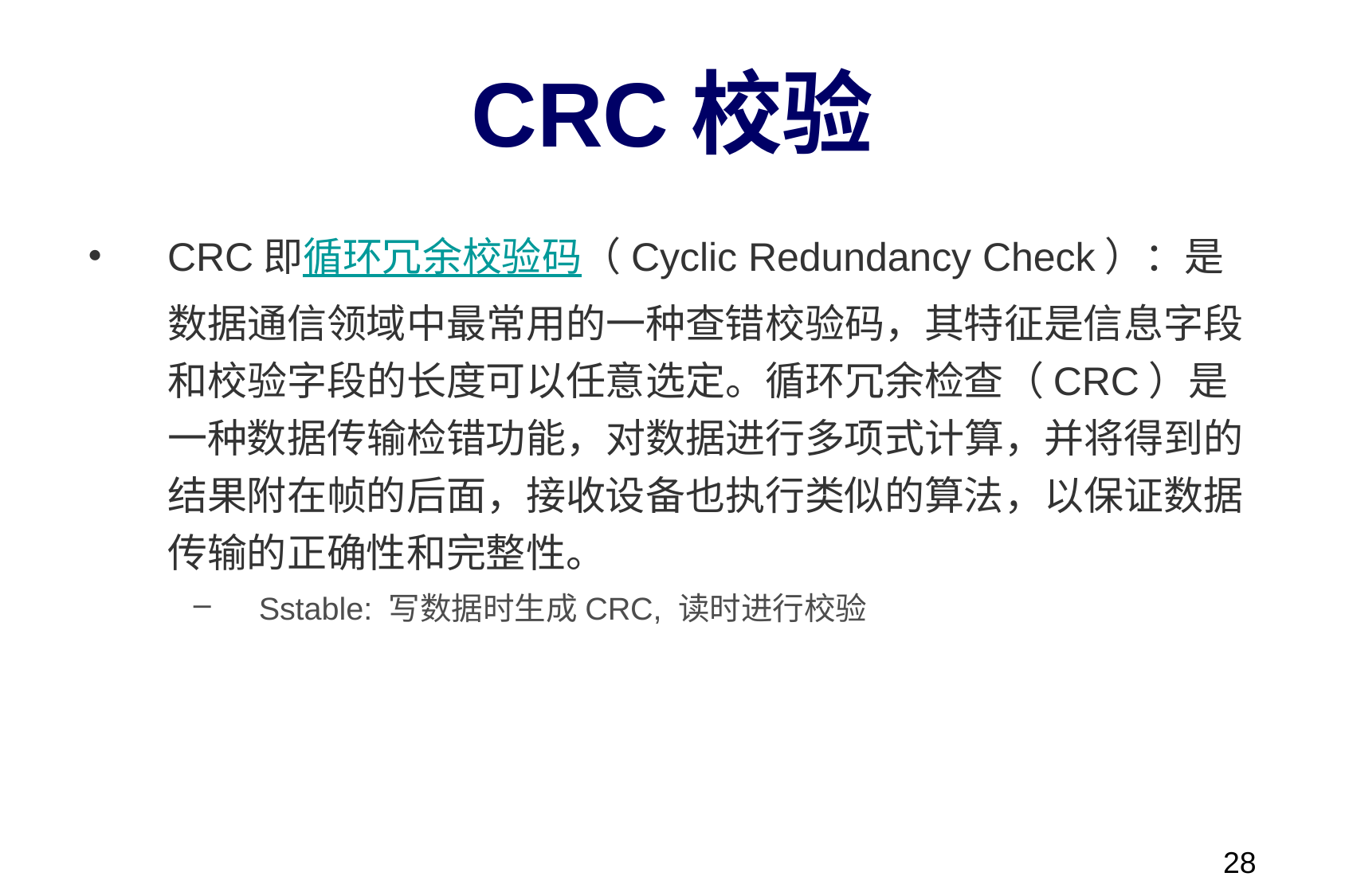

# CRC校验
CRC即循环冗余校验码（Cyclic Redundancy Check）：是数据通信领域中最常用的一种查错校验码，其特征是信息字段和校验字段的长度可以任意选定。循环冗余检查（CRC）是一种数据传输检错功能，对数据进行多项式计算，并将得到的结果附在帧的后面，接收设备也执行类似的算法，以保证数据传输的正确性和完整性。
Sstable: 写数据时生成CRC, 读时进行校验
28